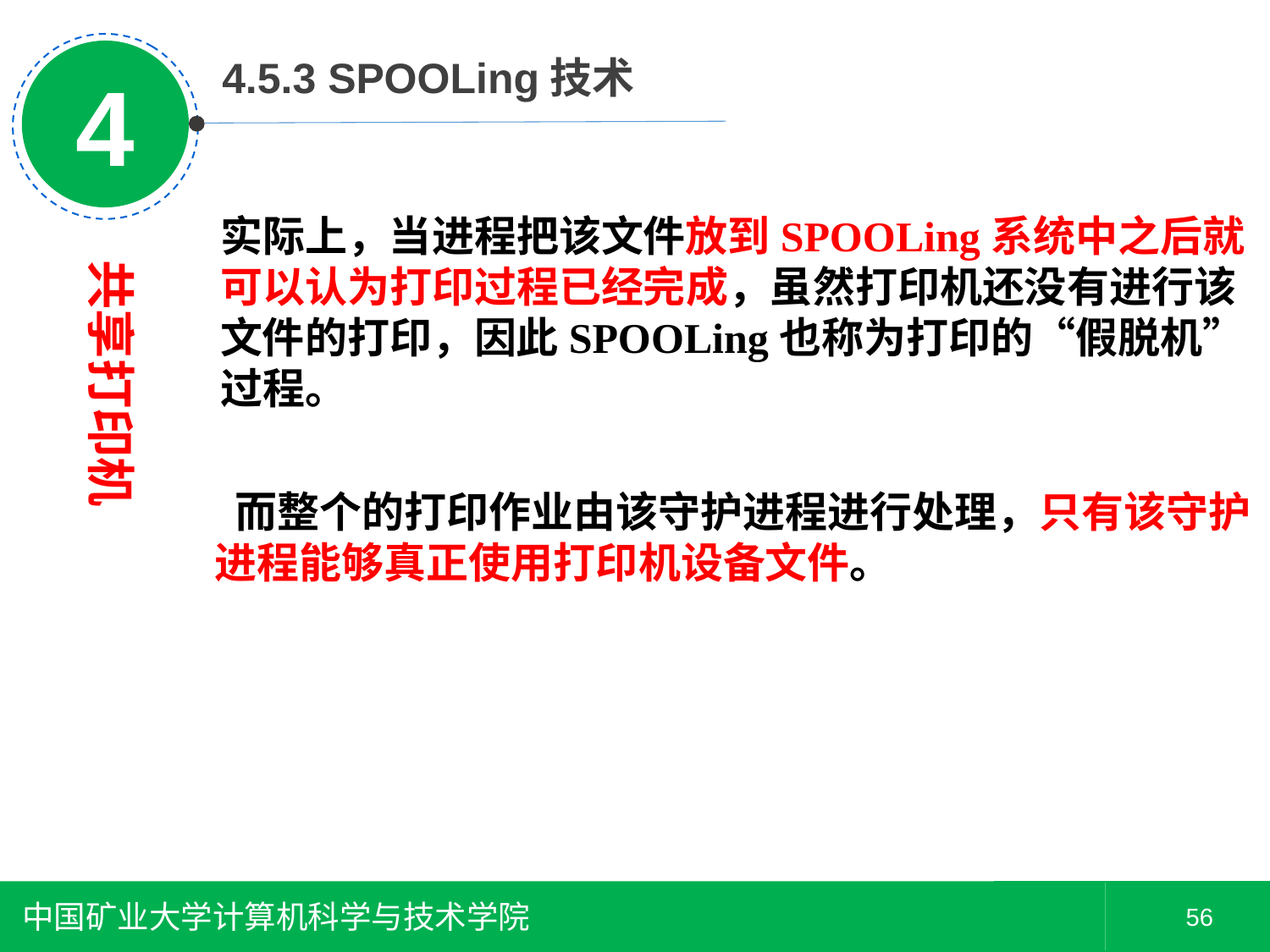

4
  4.5.3 SPOOLing技术

实际上，当进程把该文件放到SPOOLing系统中之后就可以认为打印过程已经完成，虽然打印机还没有进行该文件的打印，因此SPOOLing也称为打印的“假脱机”过程。
共享打印机
 而整个的打印作业由该守护进程进行处理，只有该守护进程能够真正使用打印机设备文件。